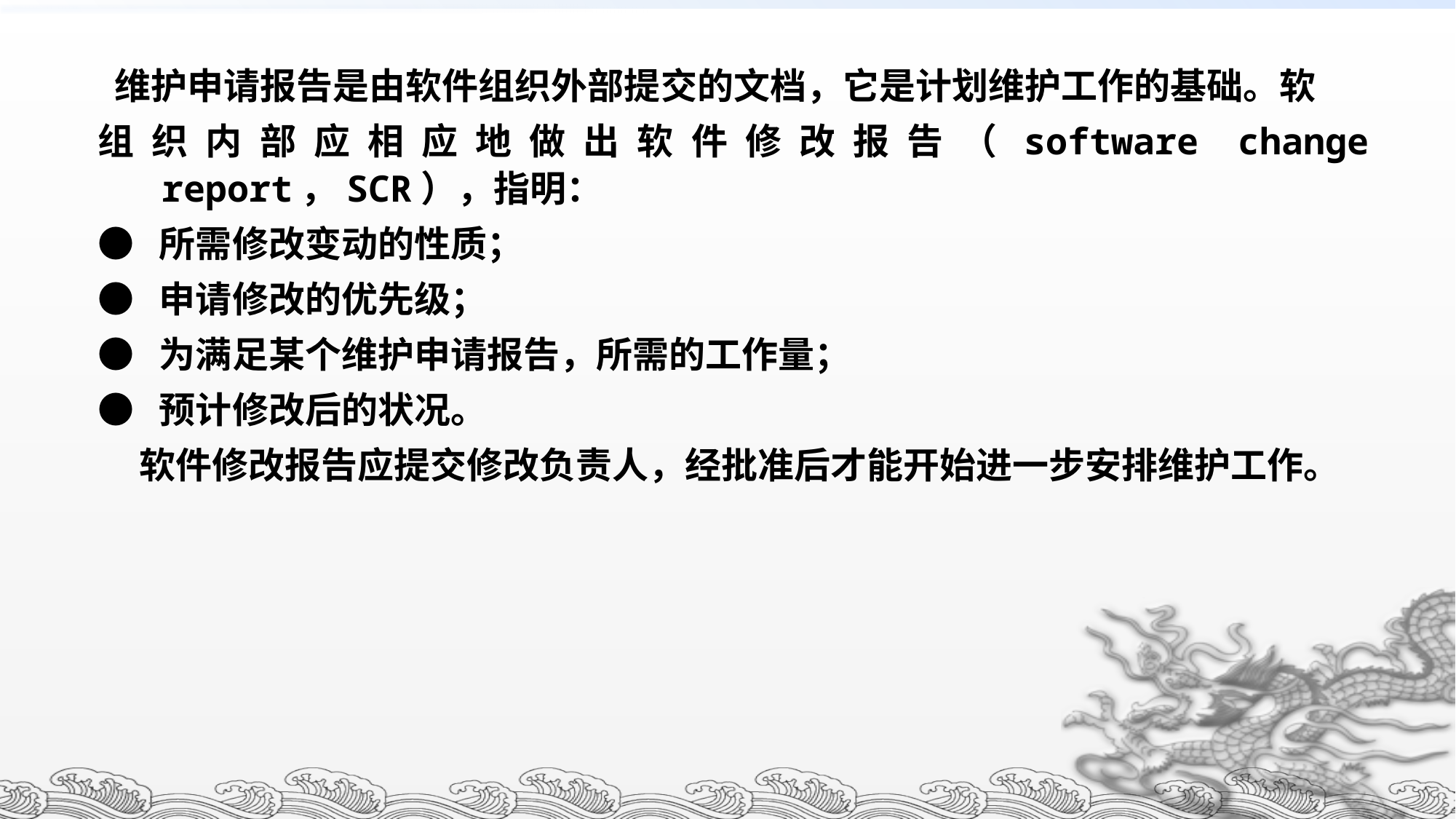

维护申请报告是由软件组织外部提交的文档，它是计划维护工作的基础。软
组织内部应相应地做出软件修改报告（software change report，SCR），指明：
●  所需修改变动的性质；
●  申请修改的优先级；
●  为满足某个维护申请报告，所需的工作量；
●  预计修改后的状况。
    软件修改报告应提交修改负责人，经批准后才能开始进一步安排维护工作。